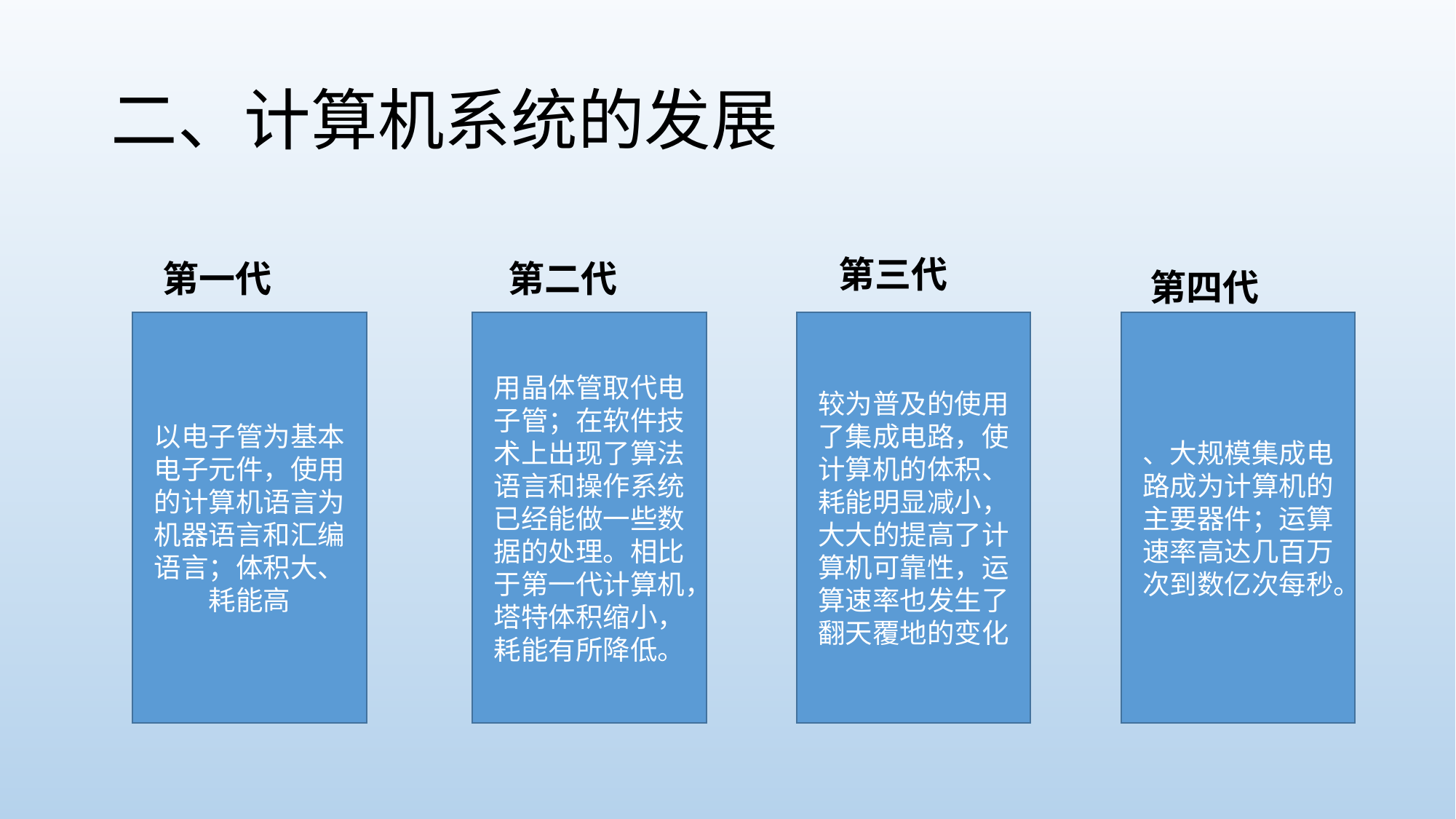

# 二、计算机系统的发展

第三代
第一代
第二代
第四代
以电子管为基本电子元件，使用的计算机语言为机器语言和汇编语言；体积大、耗能高
用晶体管取代电子管；在软件技术上出现了算法语言和操作系统已经能做一些数据的处理。相比于第一代计算机，塔特体积缩小，耗能有所降低。
较为普及的使用了集成电路，使计算机的体积、耗能明显减小，大大的提高了计算机可靠性，运算速率也发生了翻天覆地的变化
、大规模集成电路成为计算机的主要器件；运算速率高达几百万次到数亿次每秒。